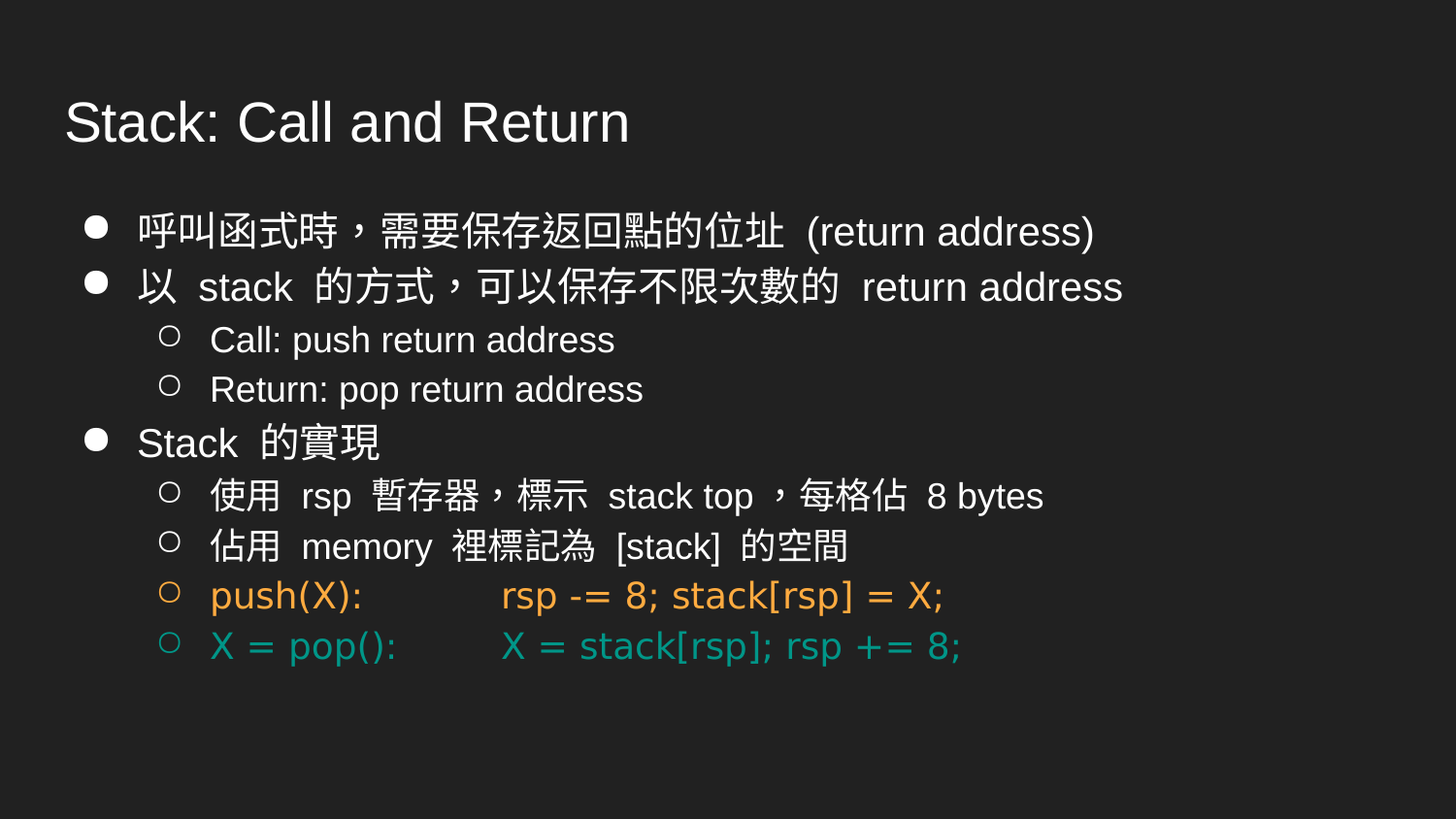

# Stack: Call and Return
呼叫函式時，需要保存返回點的位址 (return address)
以 stack 的方式，可以保存不限次數的 return address
Call: push return address
Return: pop return address
Stack 的實現
使用 rsp 暫存器，標示 stack top，每格佔 8 bytes
佔用 memory 裡標記為 [stack] 的空間
push(X): 	rsp -= 8; stack[rsp] = X;
X = pop(): 	X = stack[rsp]; rsp += 8;